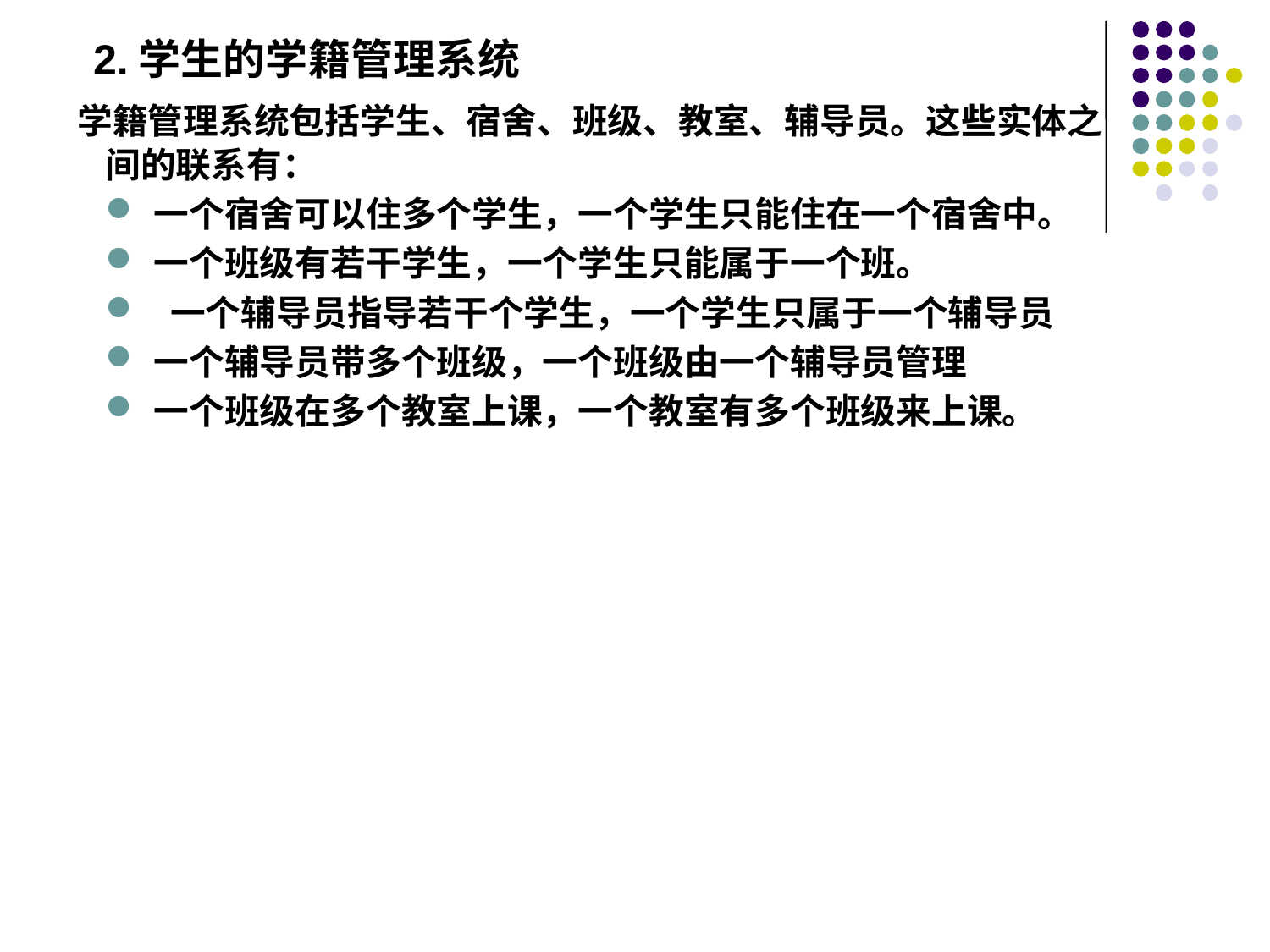

2.学生的学籍管理系统
 学籍管理系统包括学生、宿舍、班级、教室、辅导员。这些实体之间的联系有：
一个宿舍可以住多个学生，一个学生只能住在一个宿舍中。
一个班级有若干学生，一个学生只能属于一个班。
 一个辅导员指导若干个学生，一个学生只属于一个辅导员
一个辅导员带多个班级，一个班级由一个辅导员管理
一个班级在多个教室上课，一个教室有多个班级来上课。